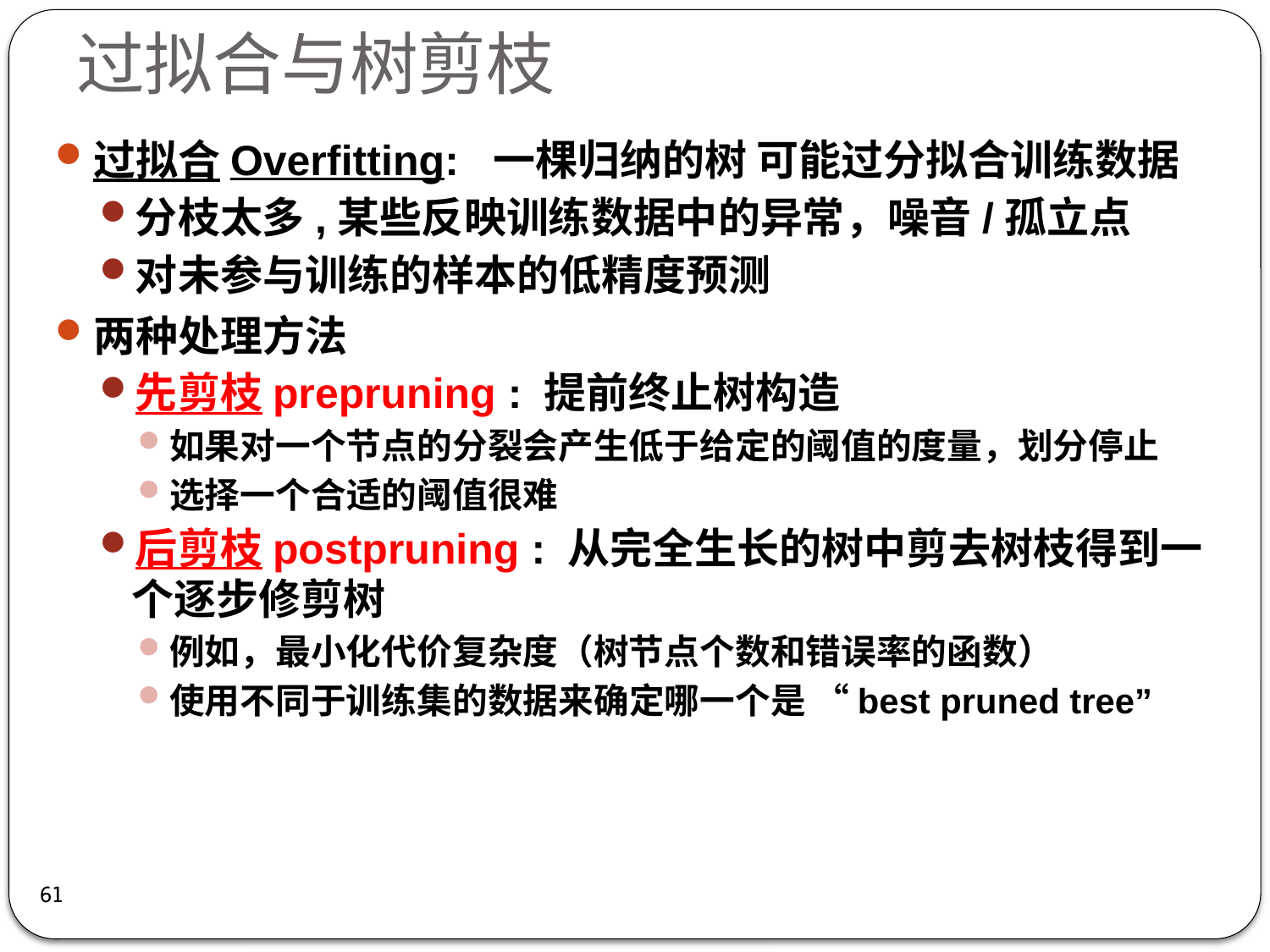

# 过拟合与树剪枝
过拟合Overfitting:  一棵归纳的树 可能过分拟合训练数据
分枝太多,某些反映训练数据中的异常，噪音/孤立点
对未参与训练的样本的低精度预测
两种处理方法
先剪枝prepruning : 提前终止树构造
如果对一个节点的分裂会产生低于给定的阈值的度量，划分停止
选择一个合适的阈值很难
后剪枝postpruning : 从完全生长的树中剪去树枝得到一个逐步修剪树
例如，最小化代价复杂度（树节点个数和错误率的函数）
使用不同于训练集的数据来确定哪一个是 “best pruned tree”
61